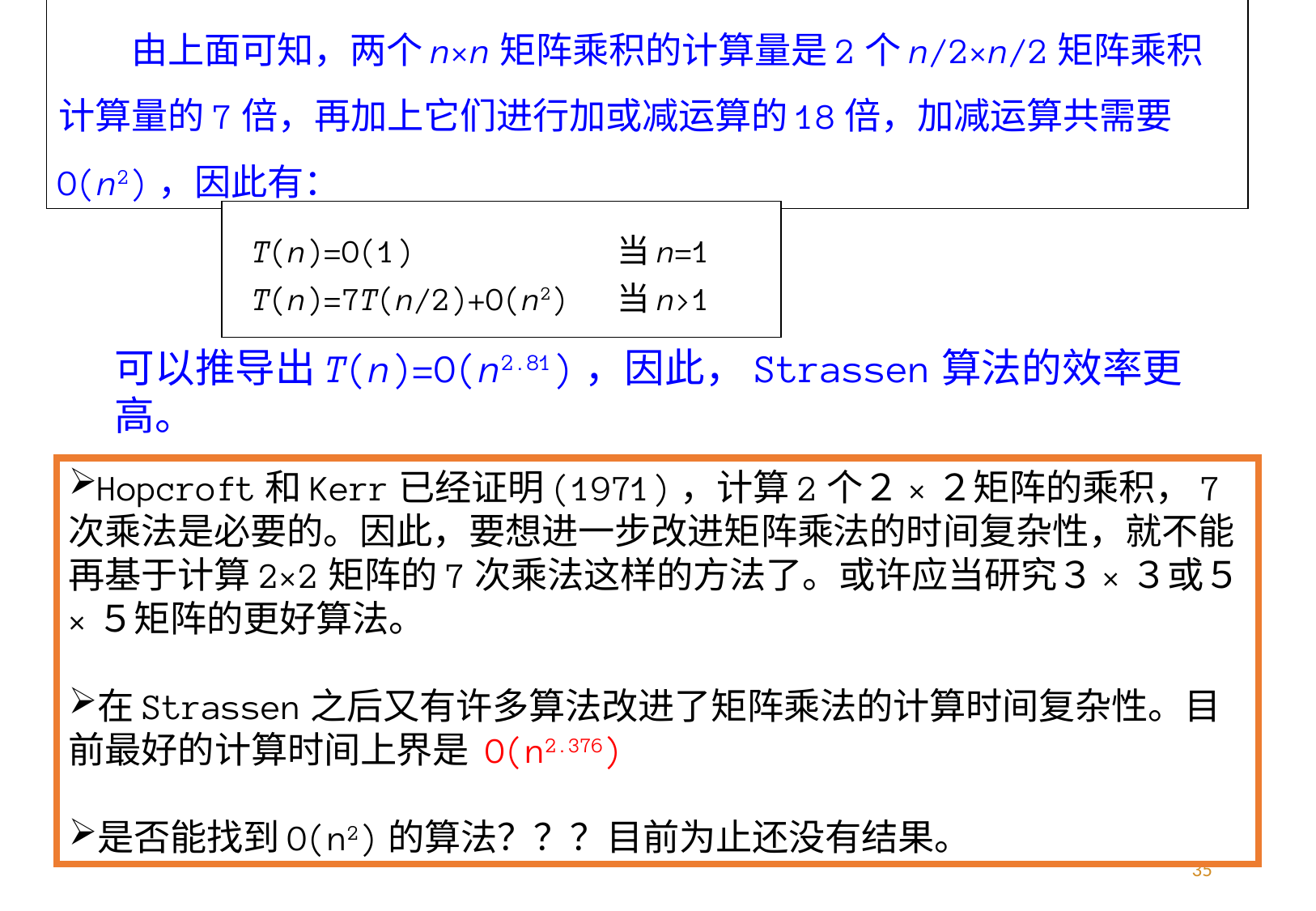

由上面可知，两个n×n矩阵乘积的计算量是2个n/2×n/2矩阵乘积计算量的7倍，再加上它们进行加或减运算的18倍，加减运算共需要O(n2)，因此有：
T(n)=O(1)		当n=1
T(n)=7T(n/2)+O(n2)	当n>1
可以推导出T(n)=O(n2.81)，因此，Strassen算法的效率更高。
Hopcroft和Kerr已经证明(1971)，计算2个２×２矩阵的乘积，7次乘法是必要的。因此，要想进一步改进矩阵乘法的时间复杂性，就不能再基于计算2×2矩阵的7次乘法这样的方法了。或许应当研究３×３或５×５矩阵的更好算法。

在Strassen之后又有许多算法改进了矩阵乘法的计算时间复杂性。目前最好的计算时间上界是 O(n2.376)

是否能找到O(n2)的算法？？？目前为止还没有结果。
35